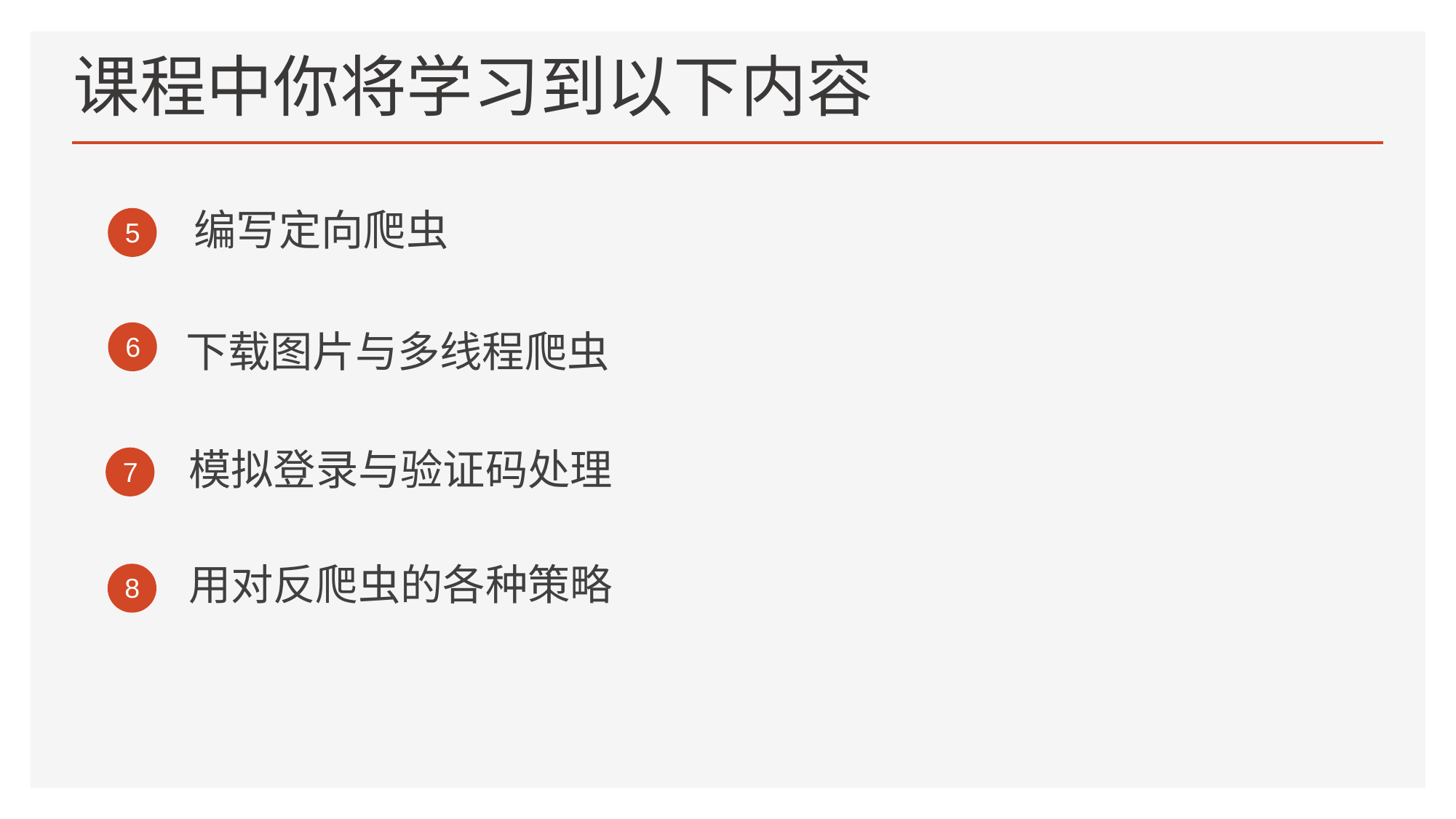

# 课程中你将学习到以下内容

5
编写定向爬虫

6
下载图片与多线程爬虫

7
模拟登录与验证码处理

8
用对反爬虫的各种策略